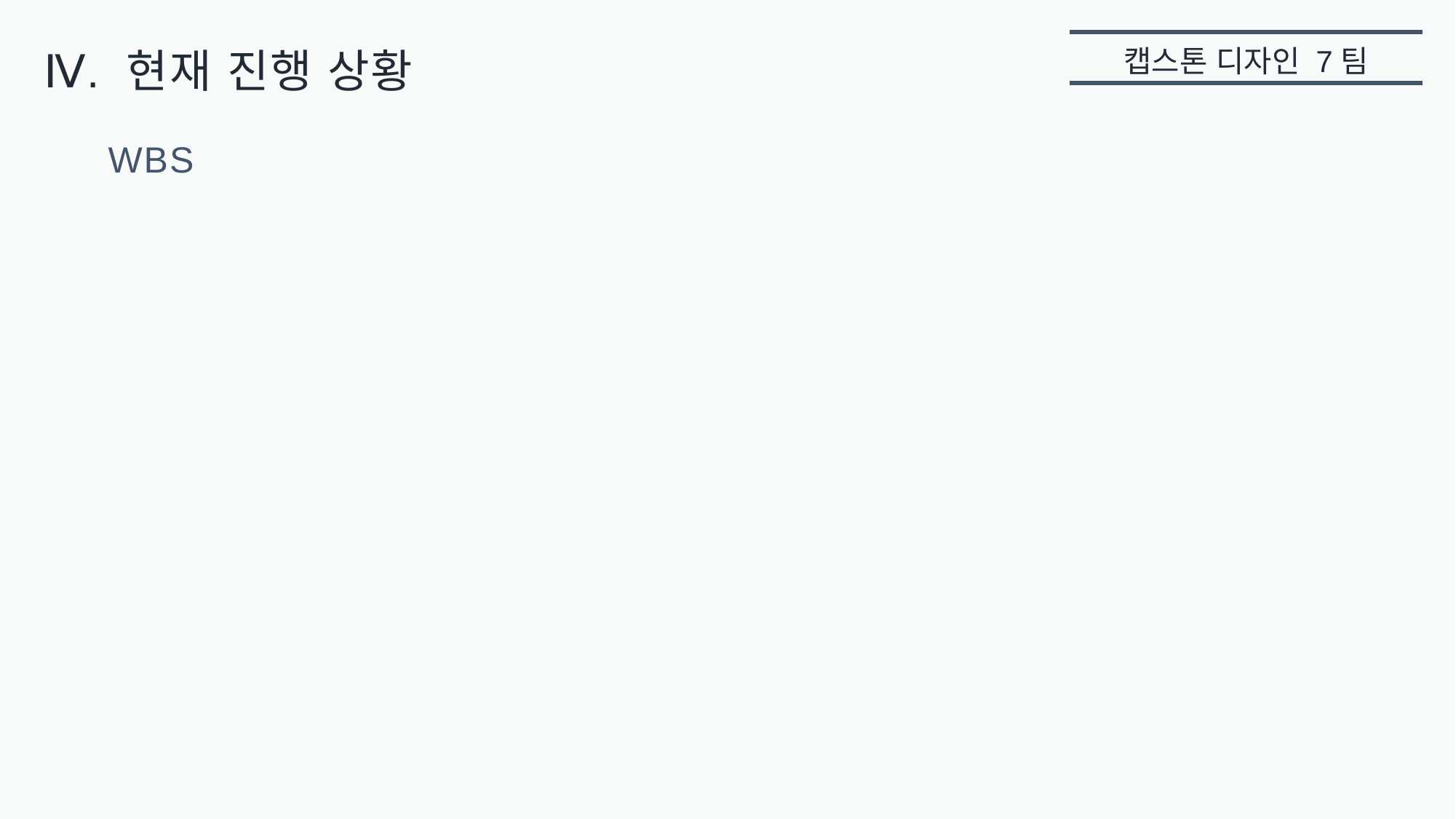

Ⅳ. 현재 진행 상황
캡스톤 디자인 7팀
WBS